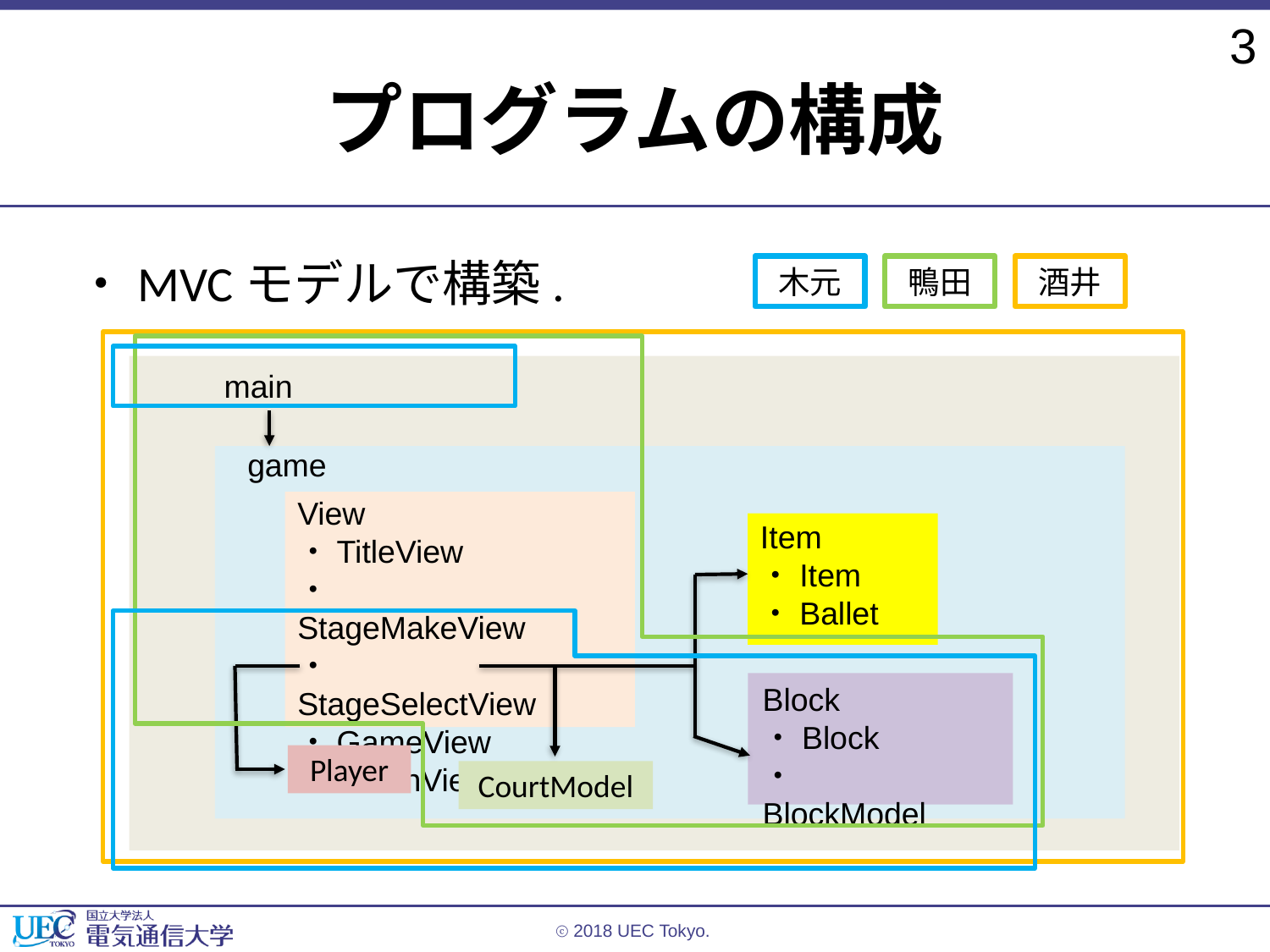

# プログラムの構成
・MVCモデルで構築.

木元
鴨田
酒井

main
game

View
・TitleView
・StageMakeView
・StageSelectView
・GameView
・FinishView

Item
・Item
・Ballet

Block
・Block
・BlockModel

Player
CourtModel